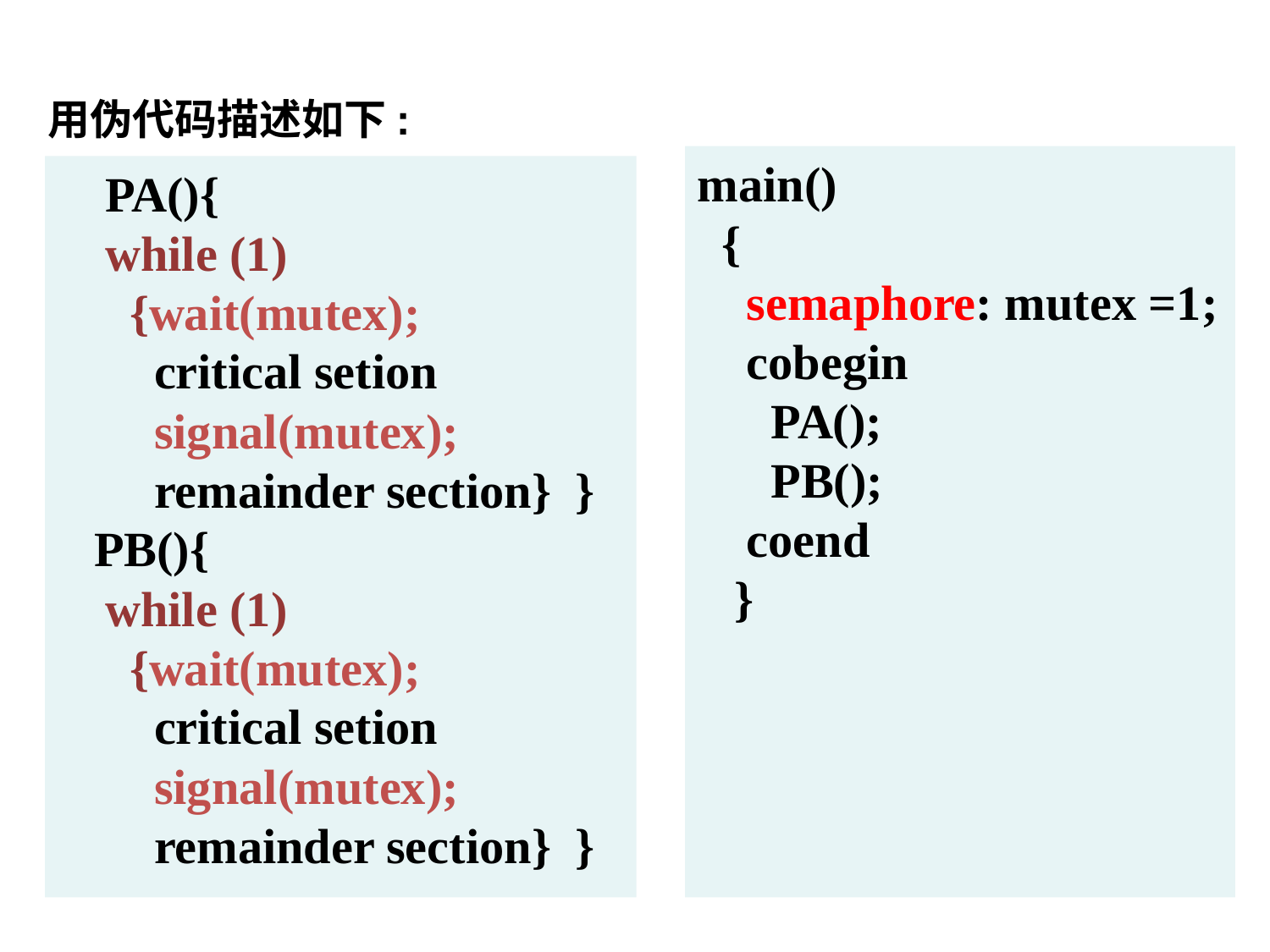

用伪代码描述如下:

main()
  {
    semaphore: mutex =1;
    cobegin
      PA();
      PB();
    coend
   }

	PA(){
	while (1)
	  {wait(mutex);
	    critical setion
	    signal(mutex);
	    remainder section}  }
   PB(){
	while (1)
	  {wait(mutex);
	    critical setion
	    signal(mutex);
	    remainder section}  }